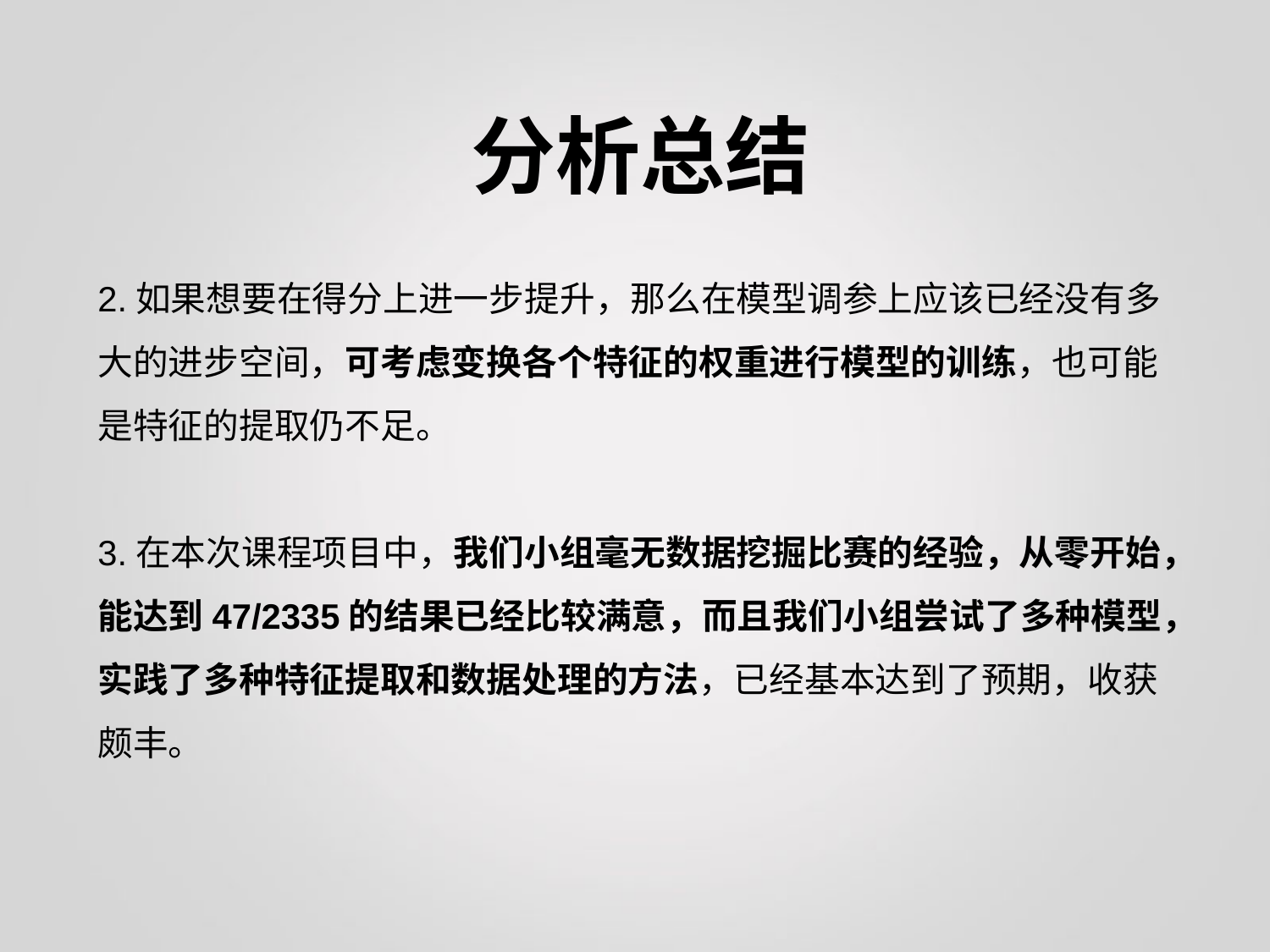

分析总结
2.如果想要在得分上进一步提升，那么在模型调参上应该已经没有多大的进步空间，可考虑变换各个特征的权重进行模型的训练，也可能是特征的提取仍不足。

3.在本次课程项目中，我们小组毫无数据挖掘比赛的经验，从零开始，能达到47/2335的结果已经比较满意，而且我们小组尝试了多种模型，实践了多种特征提取和数据处理的方法，已经基本达到了预期，收获颇丰。